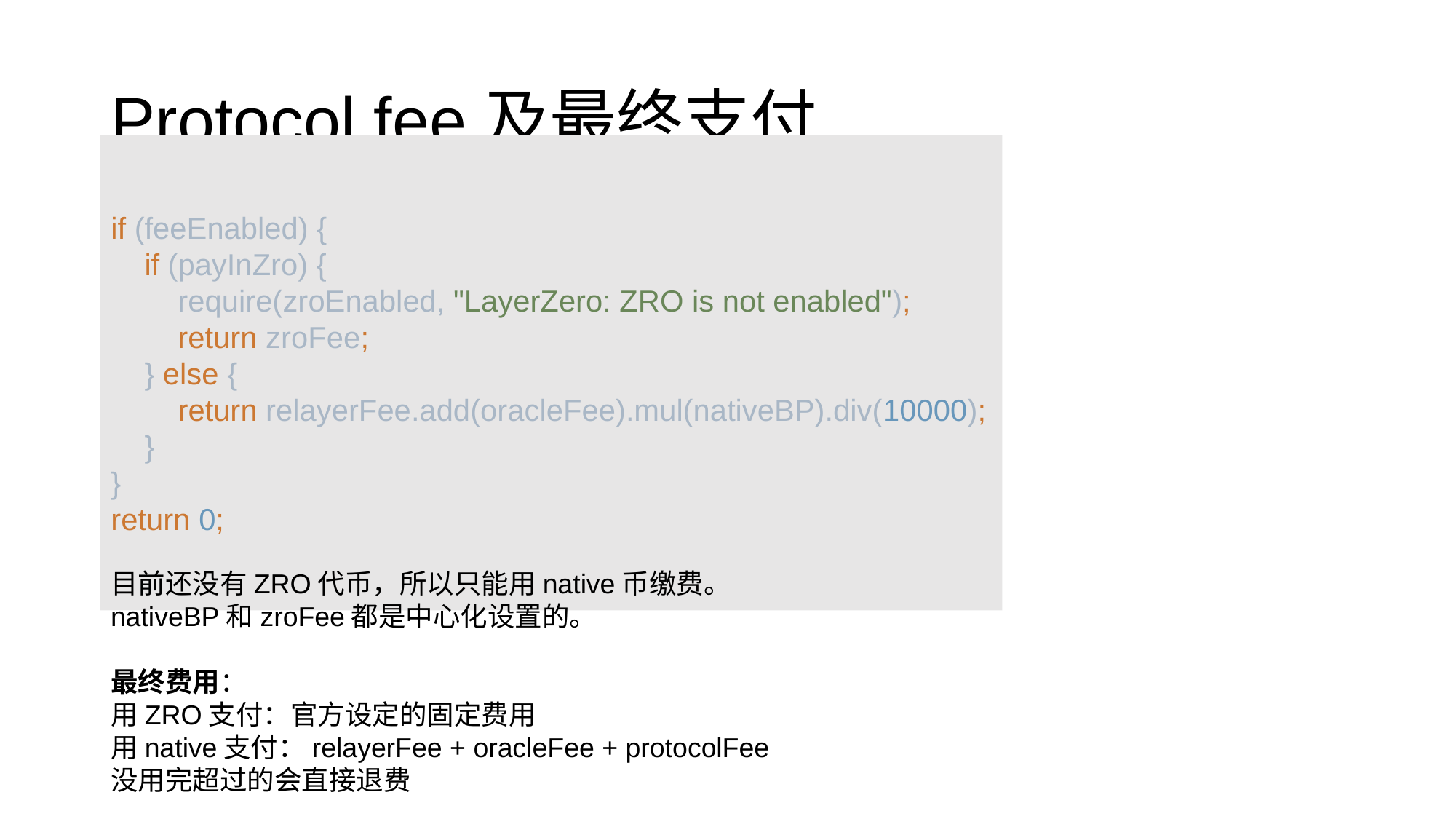

# Protocol fee及最终支付
if (feeEnabled) {
    if (payInZro) {
        require(zroEnabled, "LayerZero: ZRO is not enabled");
        return zroFee;
    } else {
        return relayerFee.add(oracleFee).mul(nativeBP).div(10000);
    }
}
return 0;
目前还没有ZRO代币，所以只能用native币缴费。
nativeBP和zroFee都是中心化设置的。

最终费用：
用ZRO支付：官方设定的固定费用
用native支付：relayerFee + oracleFee + protocolFee
没用完超过的会直接退费